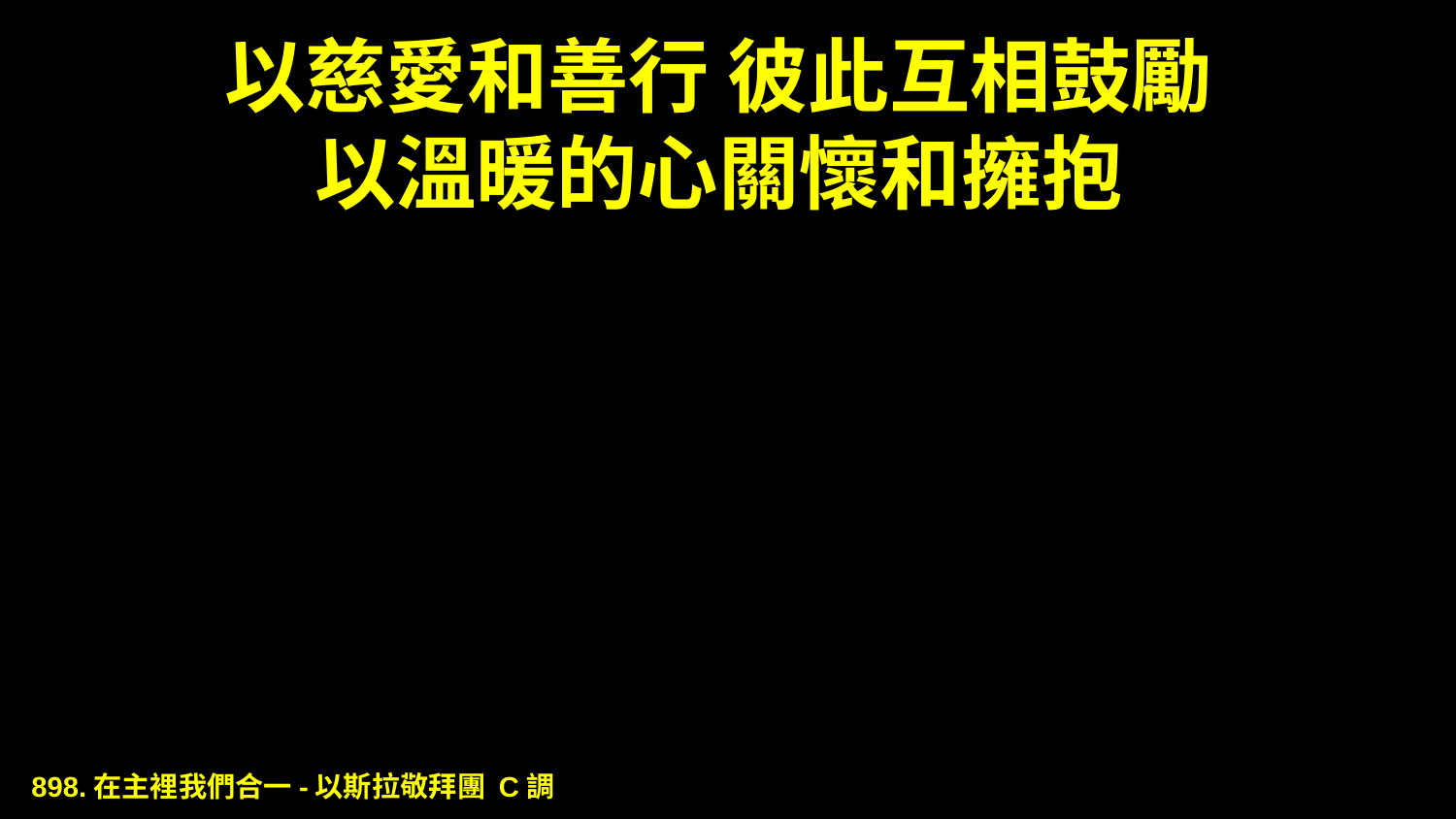

# 以慈愛和善行 彼此互相鼓勵 以溫暖的心關懷和擁抱
898.在主裡我們合一-以斯拉敬拜團 C調